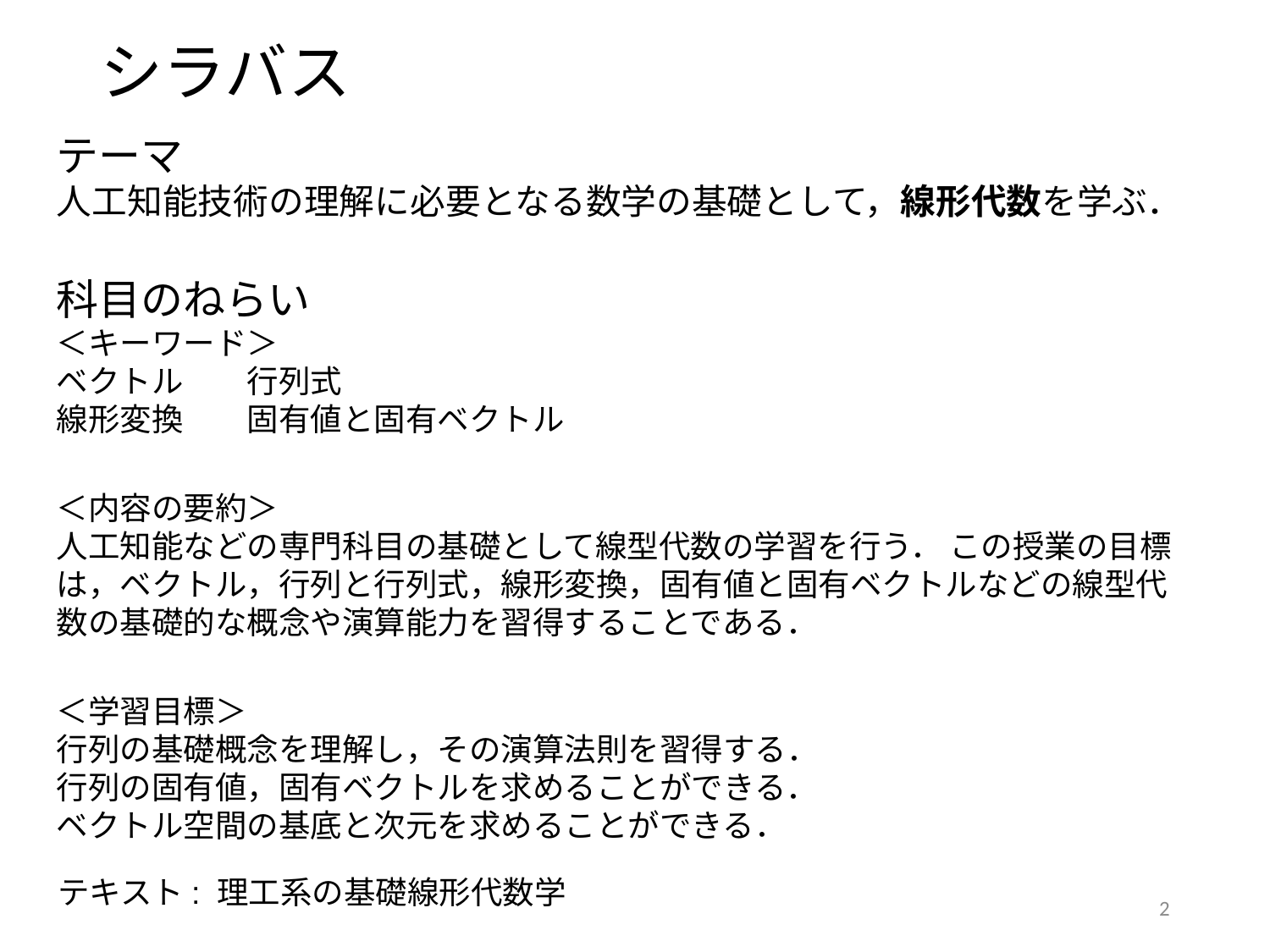

# シラバス
テーマ
人工知能技術の理解に必要となる数学の基礎として，線形代数を学ぶ．

科目のねらい
＜キーワード＞
ベクトル　　行列式
線形変換　　固有値と固有ベクトル
＜内容の要約＞
人工知能などの専門科目の基礎として線型代数の学習を行う． この授業の目標は，ベクトル，行列と行列式，線形変換，固有値と固有ベクトルなどの線型代数の基礎的な概念や演算能力を習得することである．
＜学習目標＞
行列の基礎概念を理解し，その演算法則を習得する．
行列の固有値，固有ベクトルを求めることができる．
ベクトル空間の基底と次元を求めることができる．
テキスト: 理工系の基礎線形代数学
2